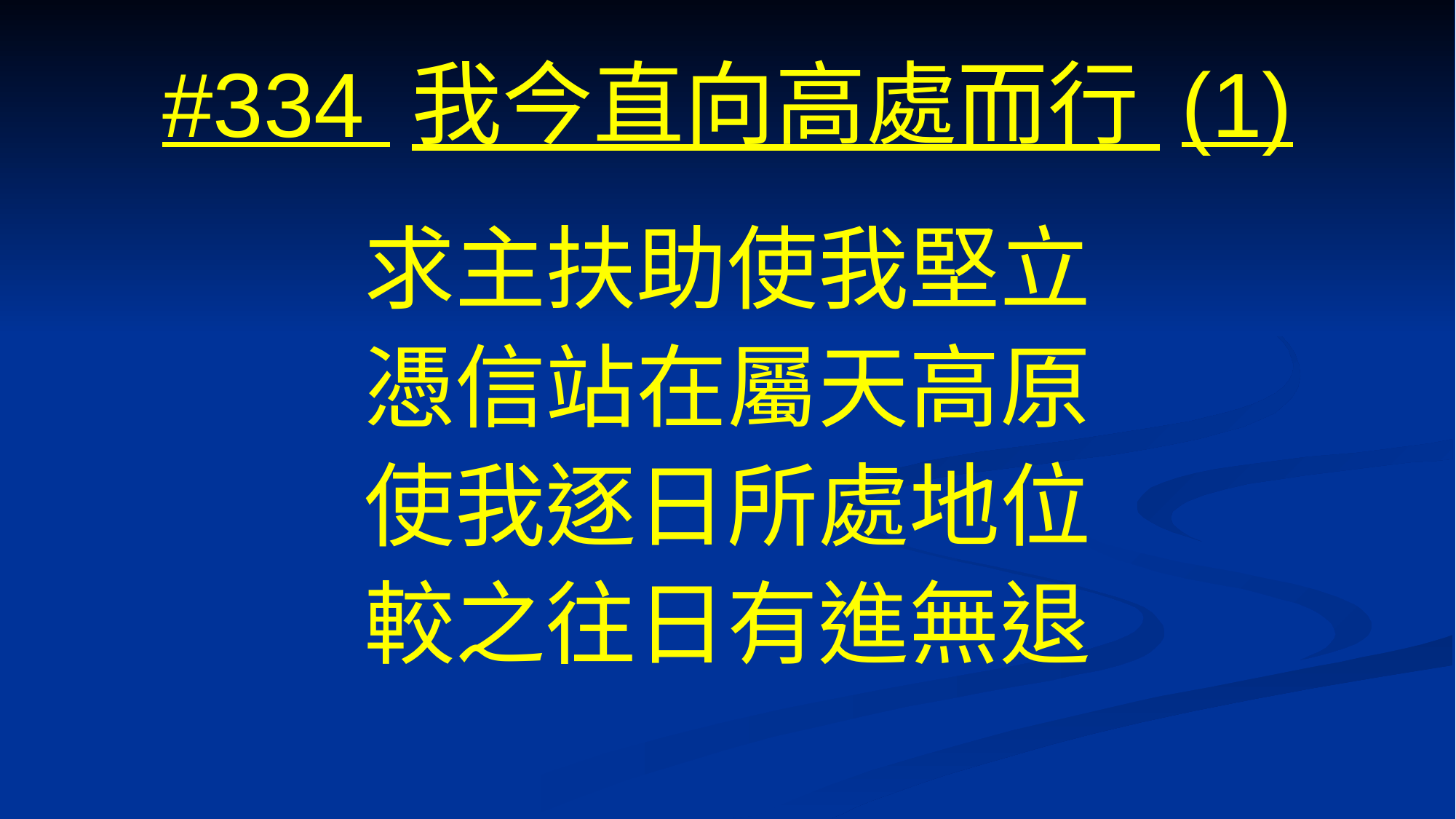

# #334 我今直向高處而行 (1)
求主扶助使我堅立
憑信站在屬天高原
使我逐日所處地位
較之往日有進無退